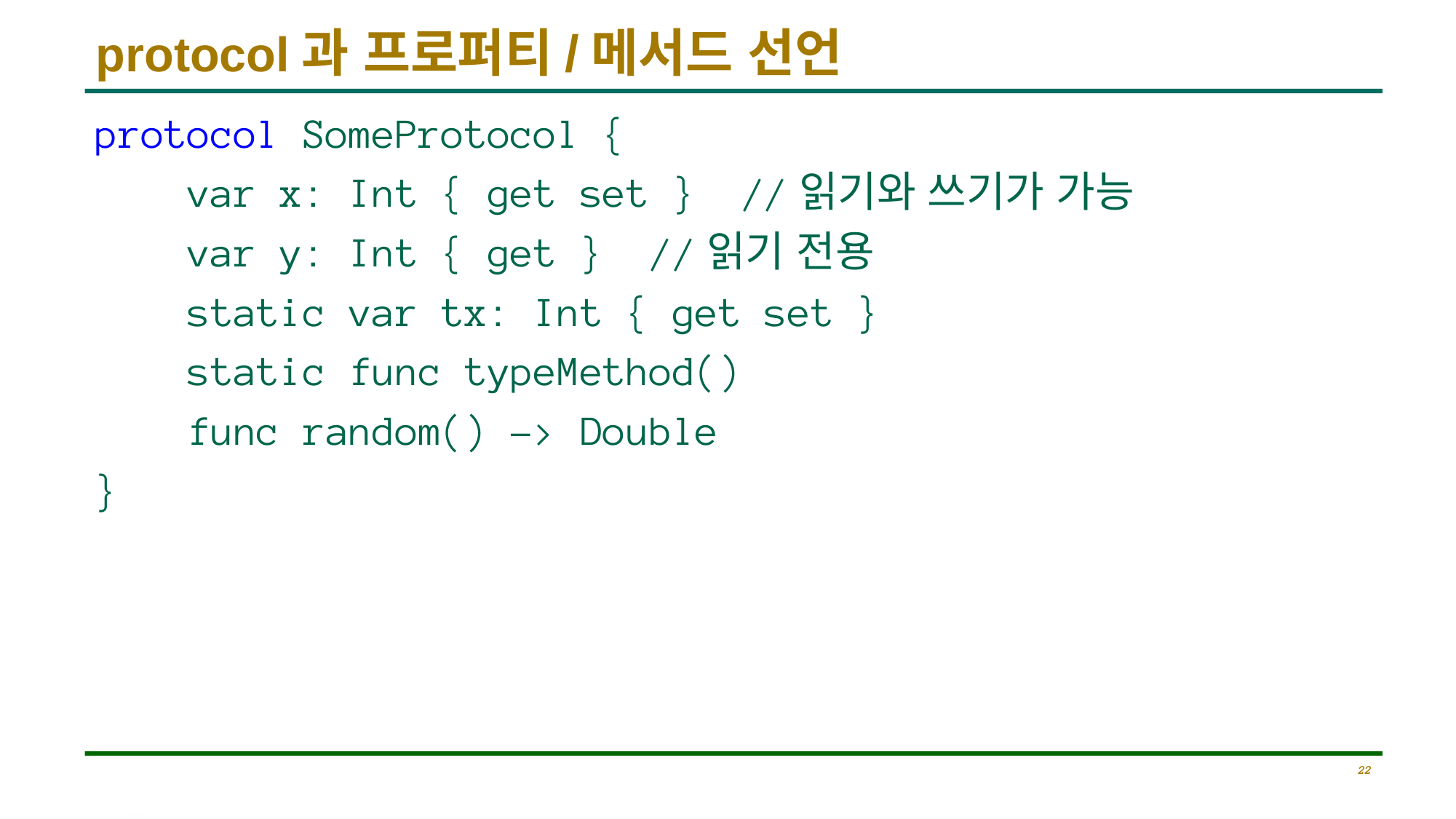

# protocol과 프로퍼티/메서드 선언
protocol SomeProtocol {
    var x: Int { get set }  //읽기와 쓰기가 가능
    var y: Int { get }  //읽기 전용
    static var tx: Int { get set }
    static func typeMethod()
    func random() -> Double
}